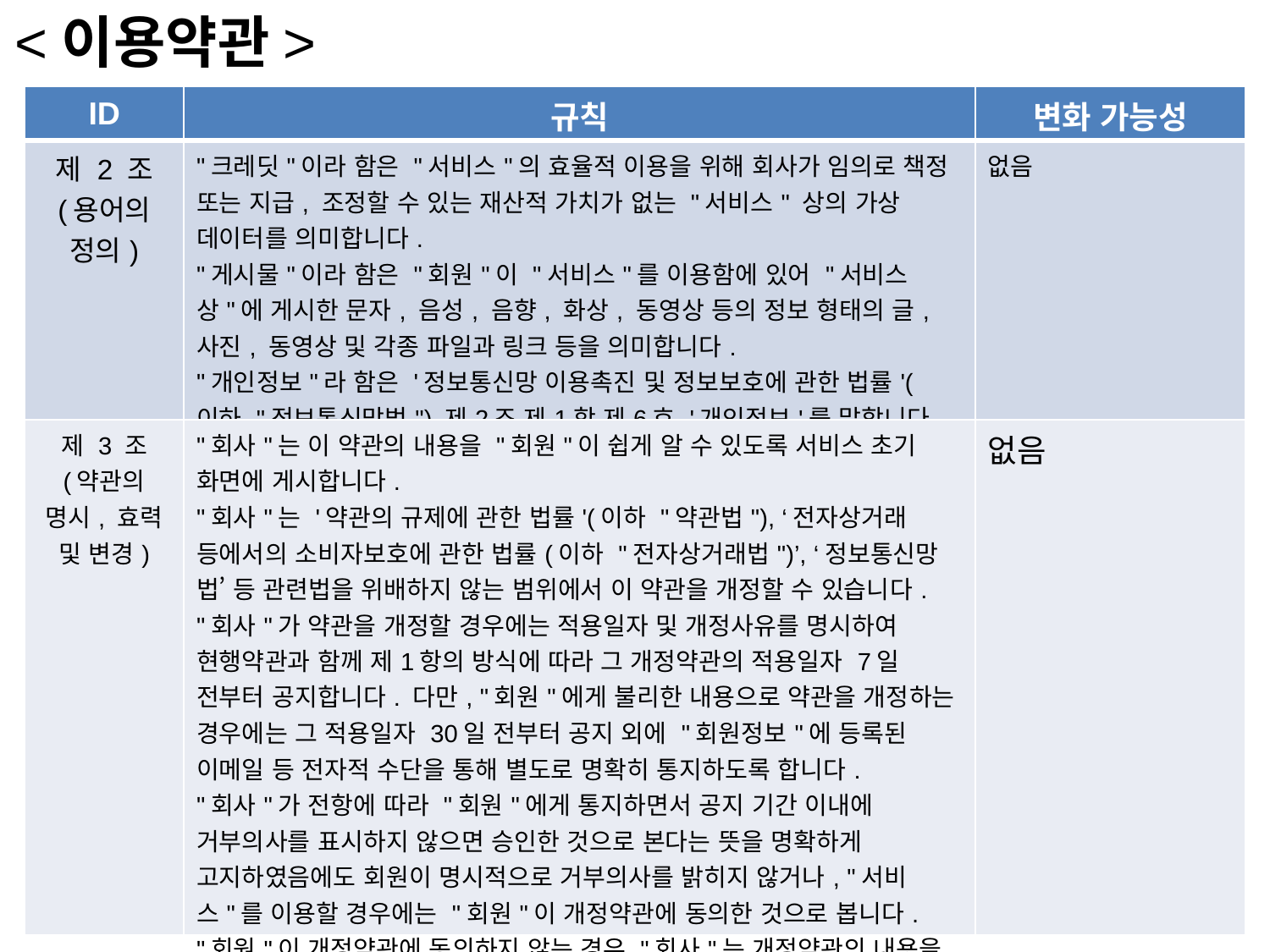

<이용약관>
| ID | 규칙 | 변화 가능성 |
| --- | --- | --- |
| 제 2 조 (용어의 정의) | "크레딧"이라 함은 "서비스"의 효율적 이용을 위해 회사가 임의로 책정 또는 지급, 조정할 수 있는 재산적 가치가 없는 "서비스" 상의 가상 데이터를 의미합니다. "게시물"이라 함은 "회원"이 "서비스"를 이용함에 있어 "서비스상"에 게시한 문자, 음성, 음향, 화상, 동영상 등의 정보 형태의 글, 사진, 동영상 및 각종 파일과 링크 등을 의미합니다. "개인정보"라 함은 '정보통신망 이용촉진 및 정보보호에 관한 법률'(이하 "정보통신망법") 제2조 제1항 제6호 '개인정보'를 말합니다. "회원정보"라 함은 제13항과 제14항의 정보를 통칭합니다 | 없음 |
| 제 3 조 (약관의 명시, 효력 및 변경) | "회사"는 이 약관의 내용을 "회원"이 쉽게 알 수 있도록 서비스 초기 화면에 게시합니다. "회사"는 '약관의 규제에 관한 법률'(이하 "약관법"), ‘전자상거래 등에서의 소비자보호에 관한 법률(이하 "전자상거래법")’, ‘정보통신망법’ 등 관련법을 위배하지 않는 범위에서 이 약관을 개정할 수 있습니다. "회사"가 약관을 개정할 경우에는 적용일자 및 개정사유를 명시하여 현행약관과 함께 제1항의 방식에 따라 그 개정약관의 적용일자 7일 전부터 공지합니다. 다만, "회원"에게 불리한 내용으로 약관을 개정하는 경우에는 그 적용일자 30일 전부터 공지 외에 "회원정보"에 등록된 이메일 등 전자적 수단을 통해 별도로 명확히 통지하도록 합니다. "회사"가 전항에 따라 "회원"에게 통지하면서 공지 기간 이내에 거부의사를 표시하지 않으면 승인한 것으로 본다는 뜻을 명확하게 고지하였음에도 회원이 명시적으로 거부의사를 밝히지 않거나, "서비스"를 이용할 경우에는 "회원"이 개정약관에 동의한 것으로 봅니다. "회원"이 개정약관에 동의하지 않는 경우 "회사"는 개정약관의 내용을 적용할 수 없으며, 이 경우 회원은 제9조 제1항의 규정에 따라 이용계약을 해지할 수 있습니다. | 없음 |